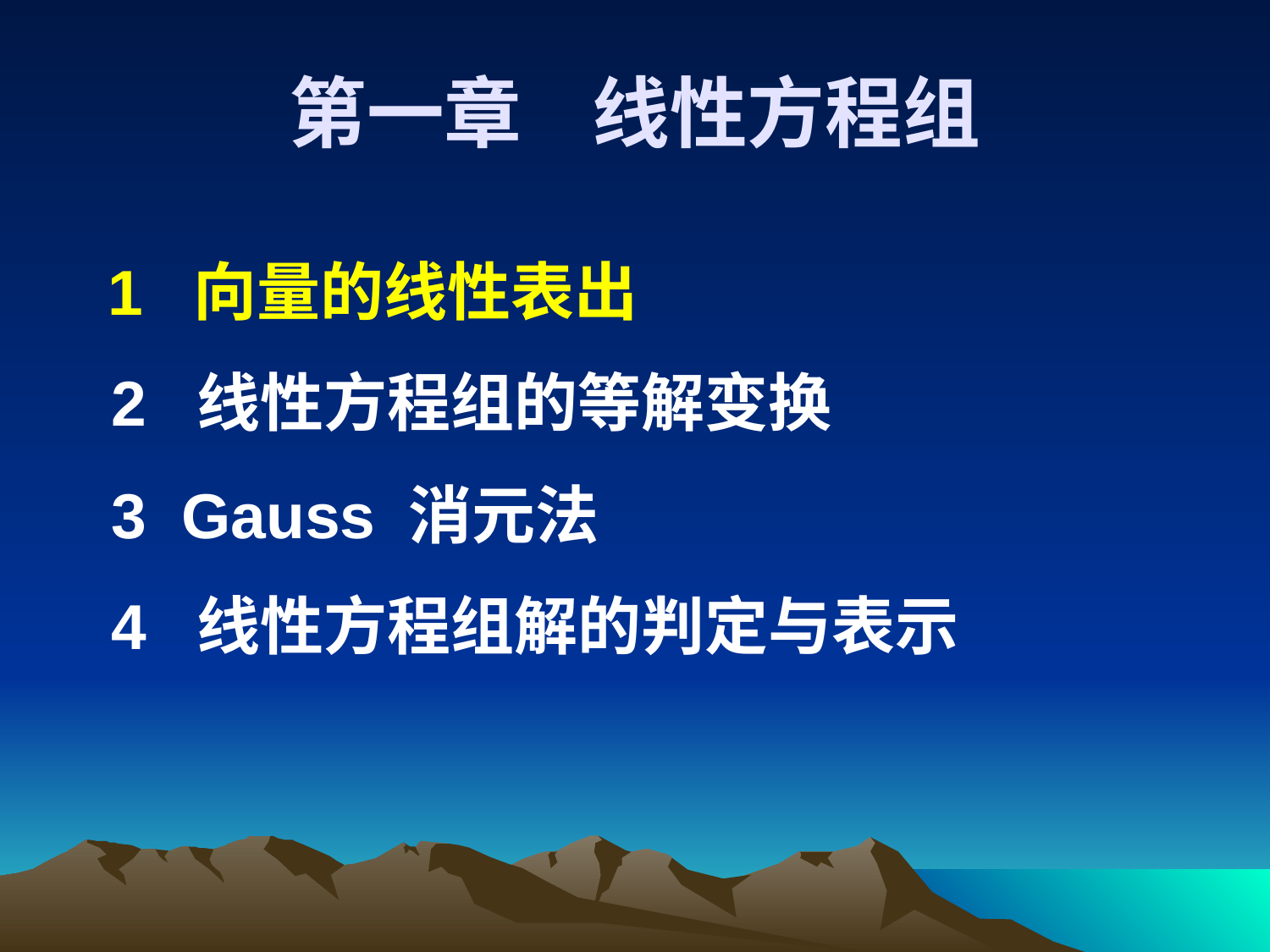

# 第一章    线性方程组
  1  向量的线性表出
  2  线性方程组的等解变换
  3  Gauss 消元法
  4  线性方程组解的判定与表示